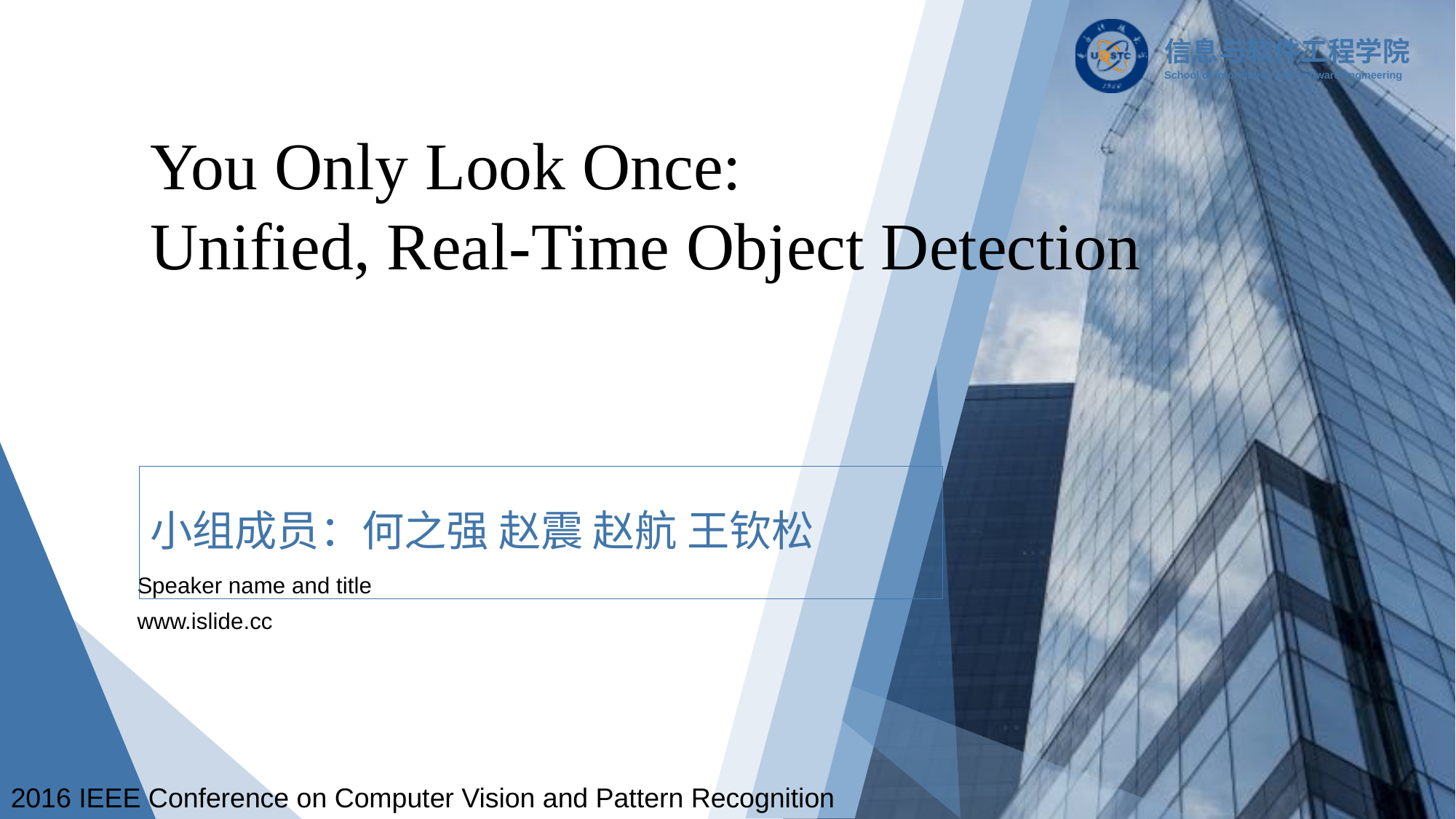

You Only Look Once:
Unified, Real-Time Object Detection
小组成员：何之强 赵震 赵航 王钦松
Speaker name and title
www.islide.cc
2016 IEEE Conference on Computer Vision and Pattern Recognition